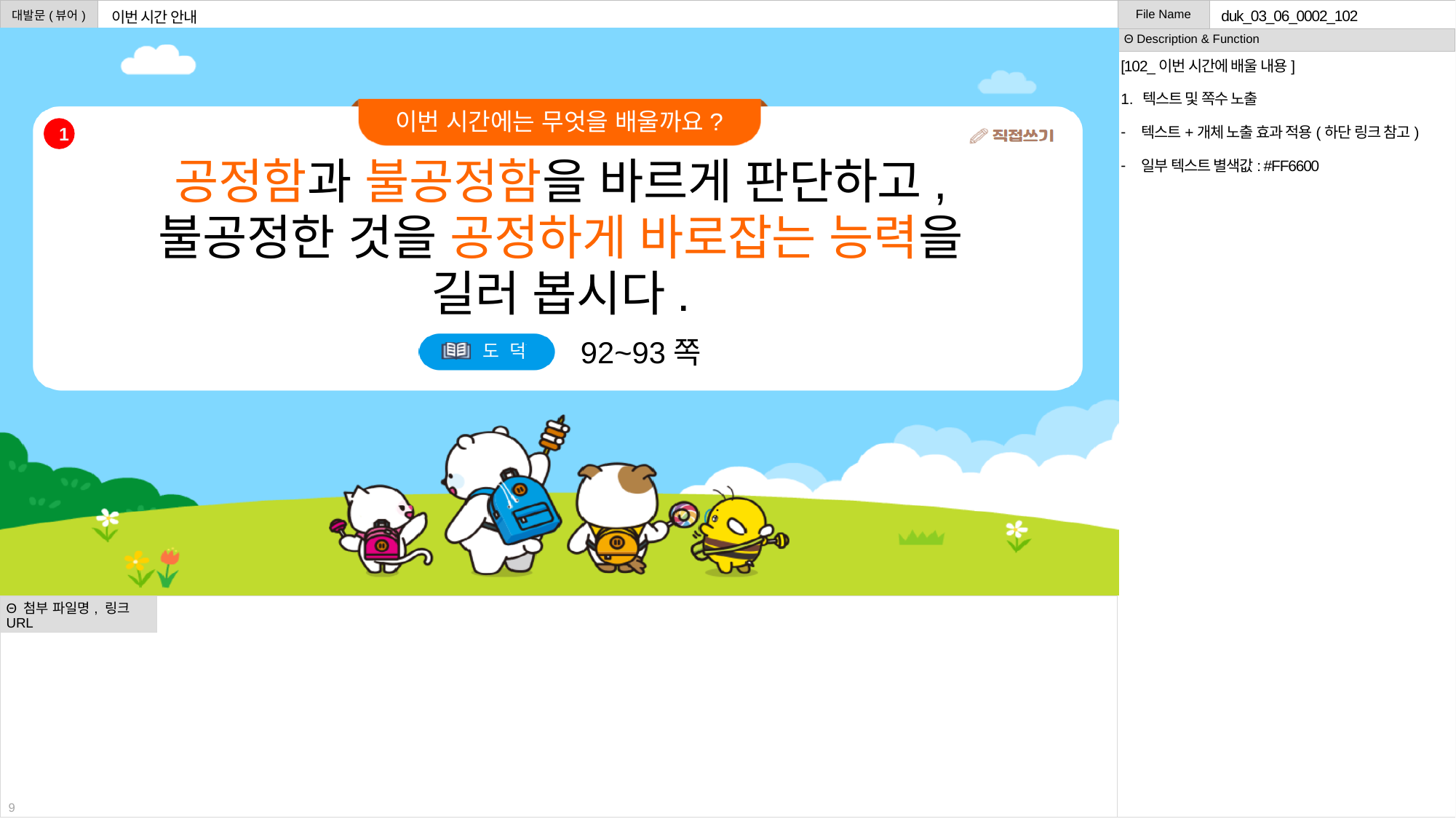

duk_03_06_0002_102
이번 시간 안내
[102_이번 시간에 배울 내용]
텍스트 및 쪽수 노출
텍스트+개체 노출 효과 적용(하단 링크 참고)
일부 텍스트 별색값: #FF6600

1
공정함과 불공정함을 바르게 판단하고,
불공정한 것을 공정하게 바로잡는 능력을
길러 봅시다.
92~93쪽